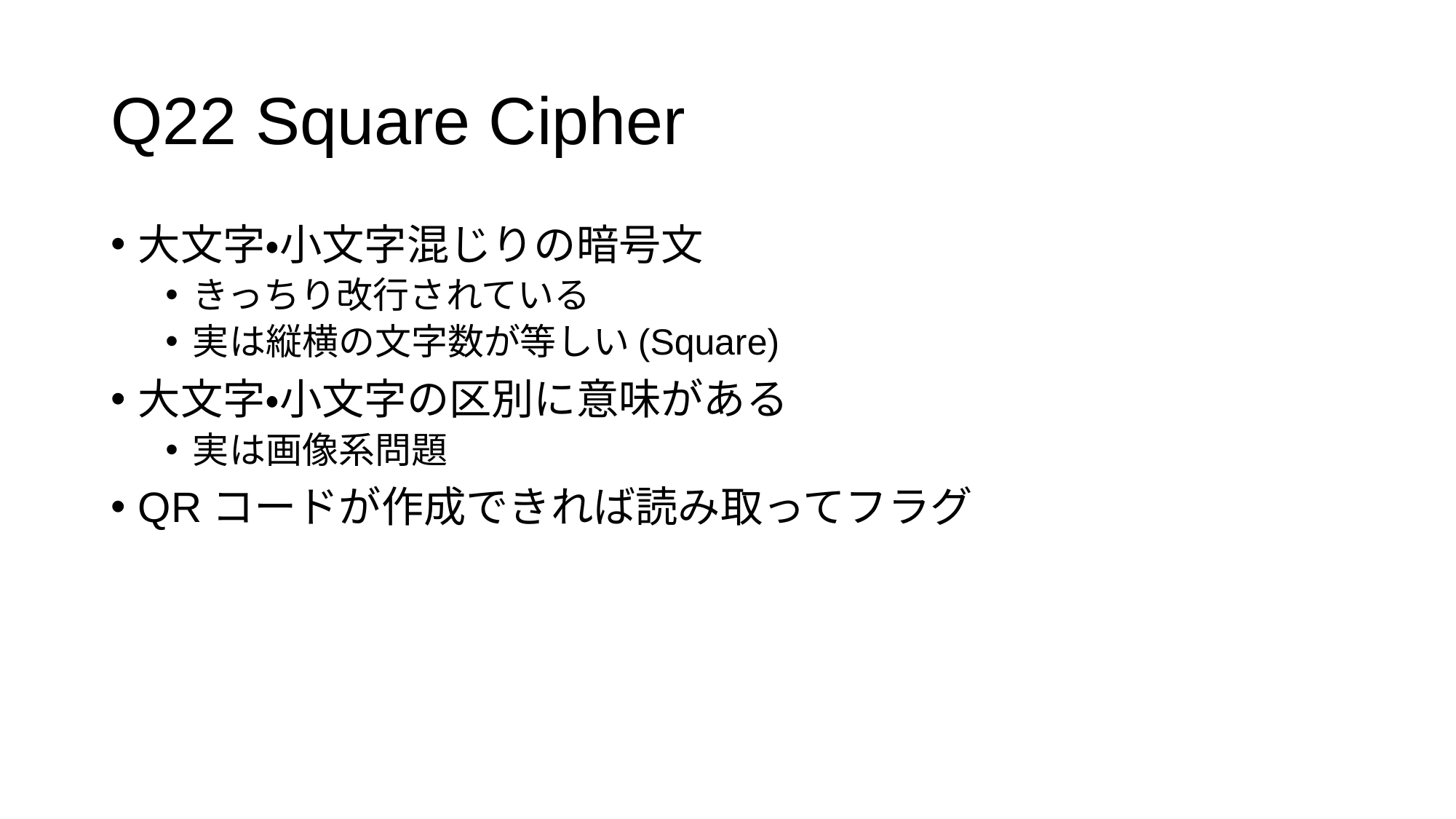

# Q22 Square Cipher
大文字・小文字混じりの暗号文
きっちり改行されている
実は縦横の文字数が等しい(Square)
大文字・小文字の区別に意味がある
実は画像系問題
QRコードが作成できれば読み取ってフラグ